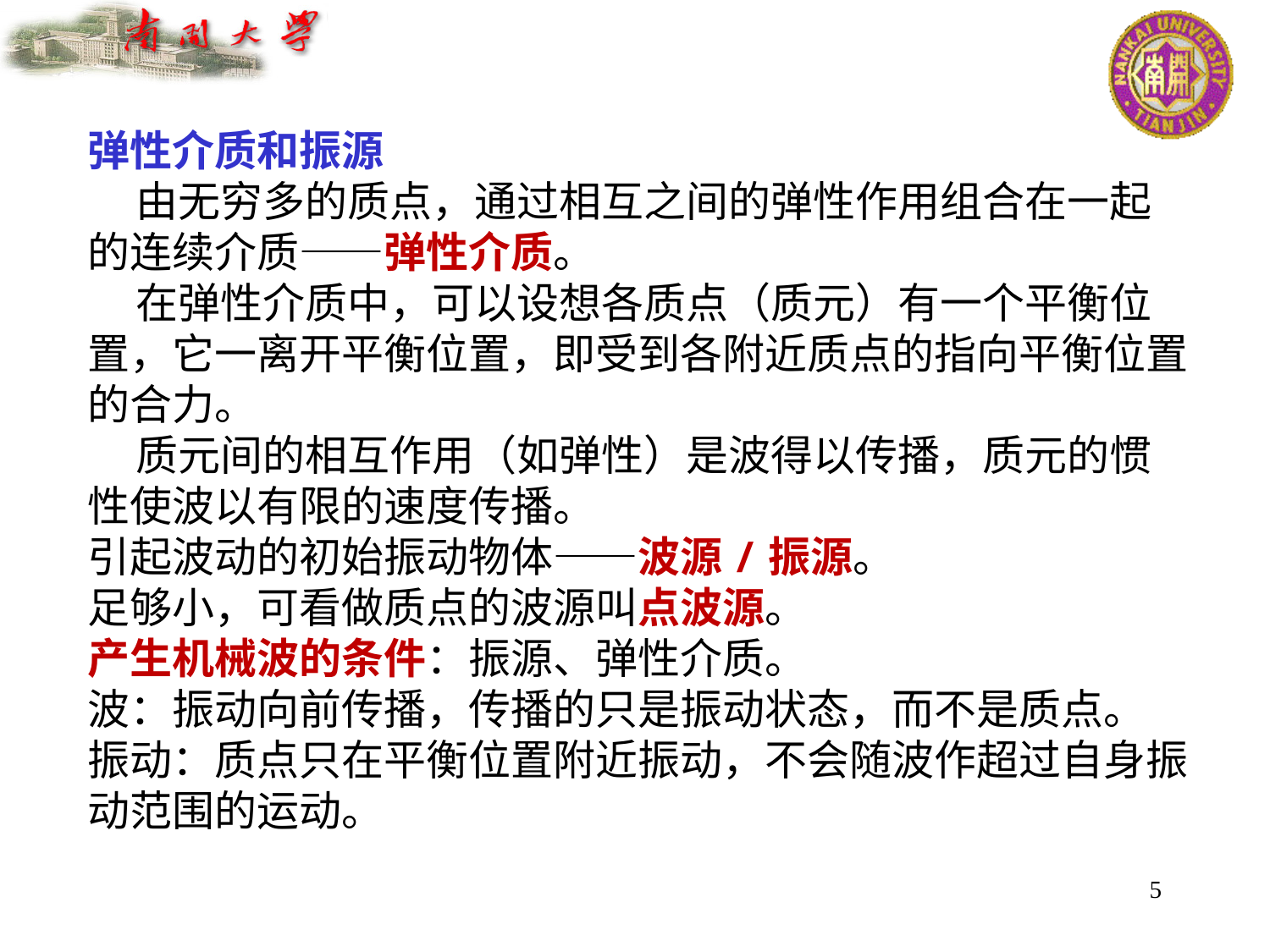

弹性介质和振源
    由无穷多的质点，通过相互之间的弹性作用组合在一起的连续介质——弹性介质。
    在弹性介质中，可以设想各质点（质元）有一个平衡位置，它一离开平衡位置，即受到各附近质点的指向平衡位置的合力。
    质元间的相互作用（如弹性）是波得以传播，质元的惯性使波以有限的速度传播。
引起波动的初始振动物体——波源/振源。
足够小，可看做质点的波源叫点波源。
产生机械波的条件：振源、弹性介质。
波：振动向前传播，传播的只是振动状态，而不是质点。
振动：质点只在平衡位置附近振动，不会随波作超过自身振动范围的运动。

5